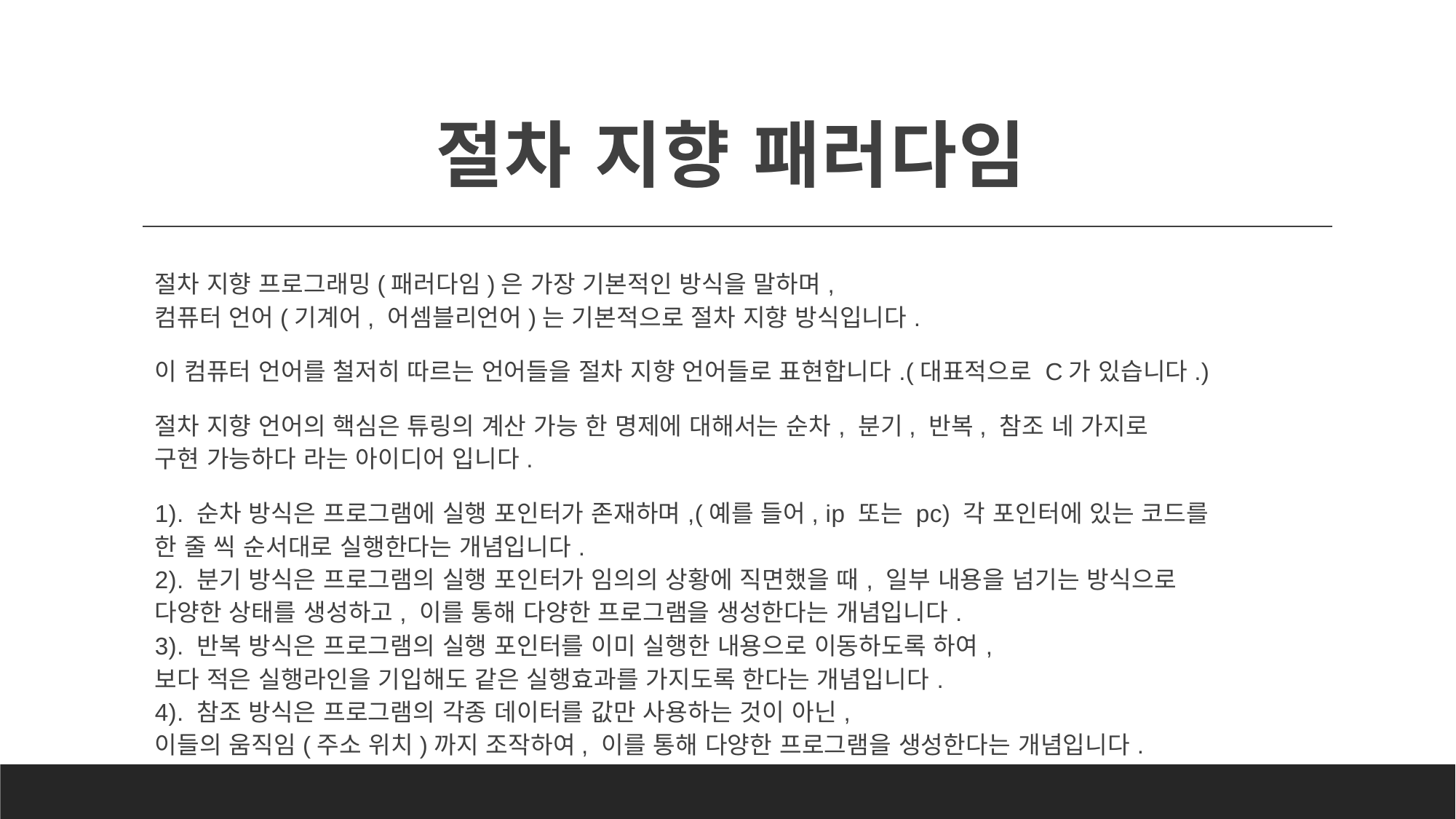

# 절차 지향 패러다임
절차 지향 프로그래밍(패러다임)은 가장 기본적인 방식을 말하며,
컴퓨터 언어(기계어, 어셈블리언어)는 기본적으로 절차 지향 방식입니다.
이 컴퓨터 언어를 철저히 따르는 언어들을 절차 지향 언어들로 표현합니다.(대표적으로 C가 있습니다.)
절차 지향 언어의 핵심은 튜링의 계산 가능 한 명제에 대해서는 순차, 분기, 반복, 참조 네 가지로
구현 가능하다 라는 아이디어 입니다.
1). 순차 방식은 프로그램에 실행 포인터가 존재하며,(예를 들어, ip 또는 pc) 각 포인터에 있는 코드를
한 줄 씩 순서대로 실행한다는 개념입니다.
2). 분기 방식은 프로그램의 실행 포인터가 임의의 상황에 직면했을 때, 일부 내용을 넘기는 방식으로
다양한 상태를 생성하고, 이를 통해 다양한 프로그램을 생성한다는 개념입니다.
3). 반복 방식은 프로그램의 실행 포인터를 이미 실행한 내용으로 이동하도록 하여,
보다 적은 실행라인을 기입해도 같은 실행효과를 가지도록 한다는 개념입니다.
4). 참조 방식은 프로그램의 각종 데이터를 값만 사용하는 것이 아닌,
이들의 움직임(주소 위치)까지 조작하여, 이를 통해 다양한 프로그램을 생성한다는 개념입니다.